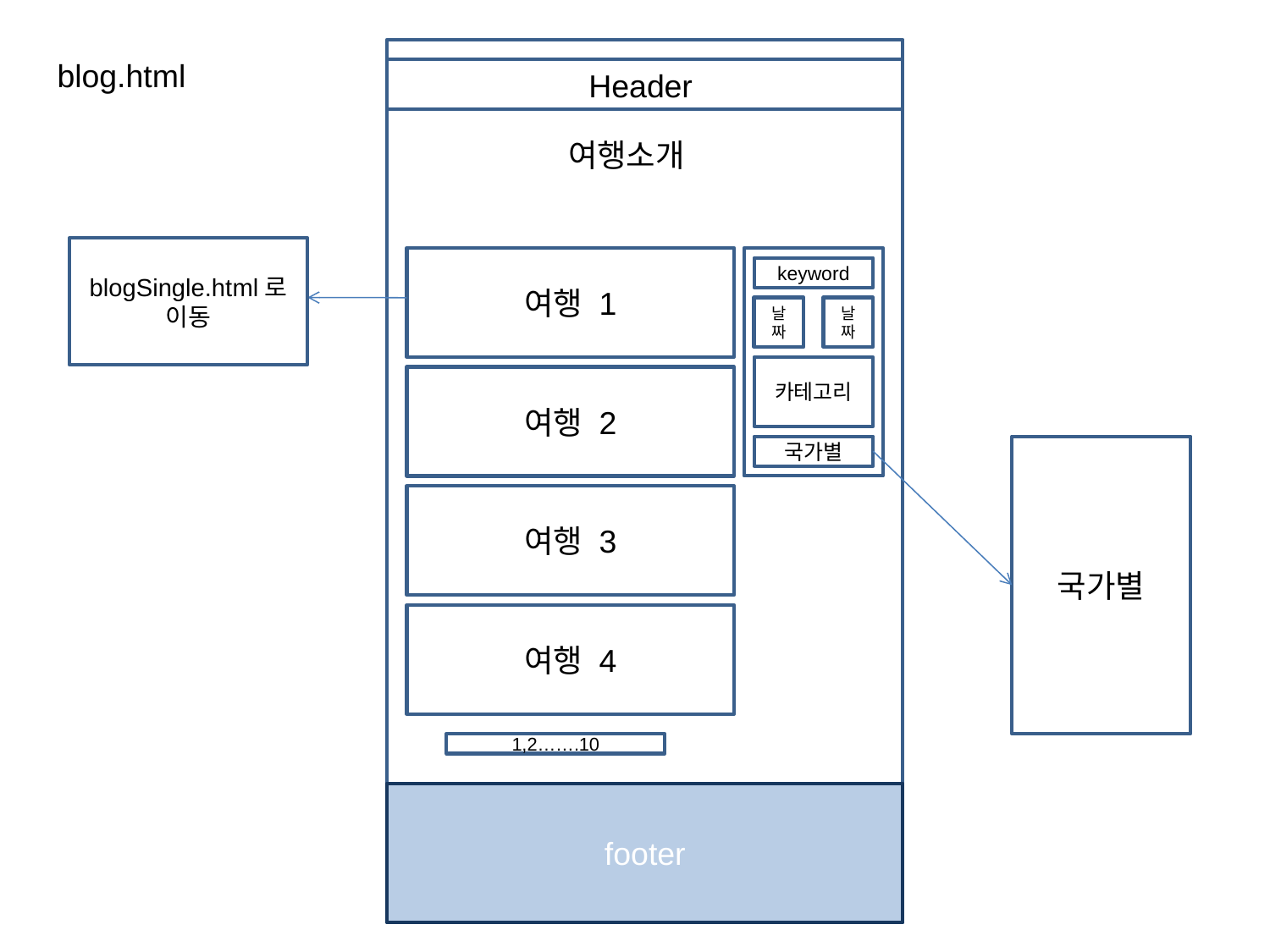

blog.html

Header
여행소개

blogSingle.html로 이동
여행 1

keyword
날짜
날짜
카테고리
여행 2
국가별
국가별
여행 3
여행 4
1,2…….10
footer